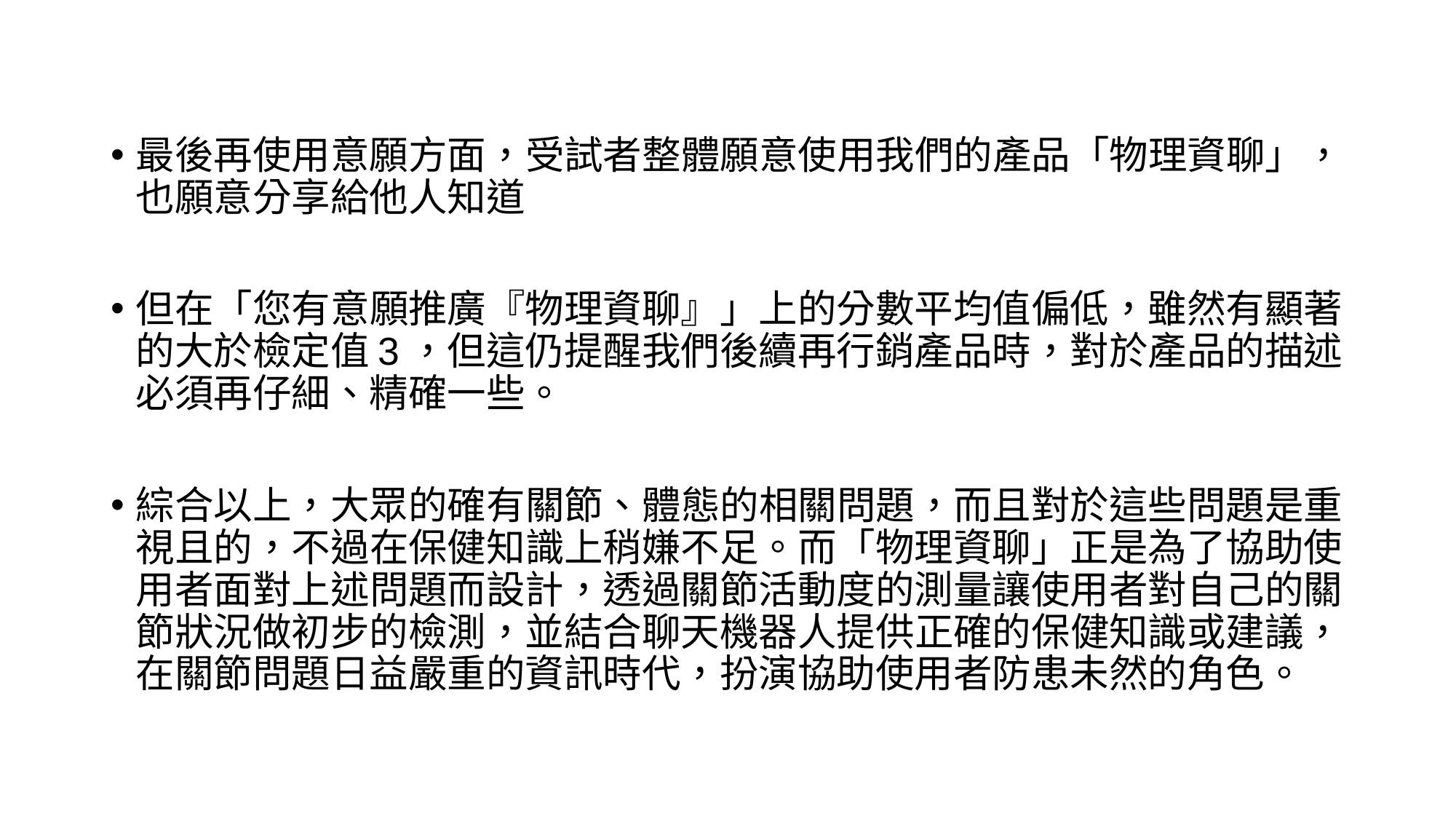

最後再使用意願方面，受試者整體願意使用我們的產品「物理資聊」，也願意分享給他人知道

但在「您有意願推廣『物理資聊』」上的分數平均值偏低，雖然有顯著的大於檢定值3，但這仍提醒我們後續再行銷產品時，對於產品的描述必須再仔細、精確一些。

綜合以上，大眾的確有關節、體態的相關問題，而且對於這些問題是重視且的，不過在保健知識上稍嫌不足。而「物理資聊」正是為了協助使用者面對上述問題而設計，透過關節活動度的測量讓使用者對自己的關節狀況做初步的檢測，並結合聊天機器人提供正確的保健知識或建議，在關節問題日益嚴重的資訊時代，扮演協助使用者防患未然的角色。